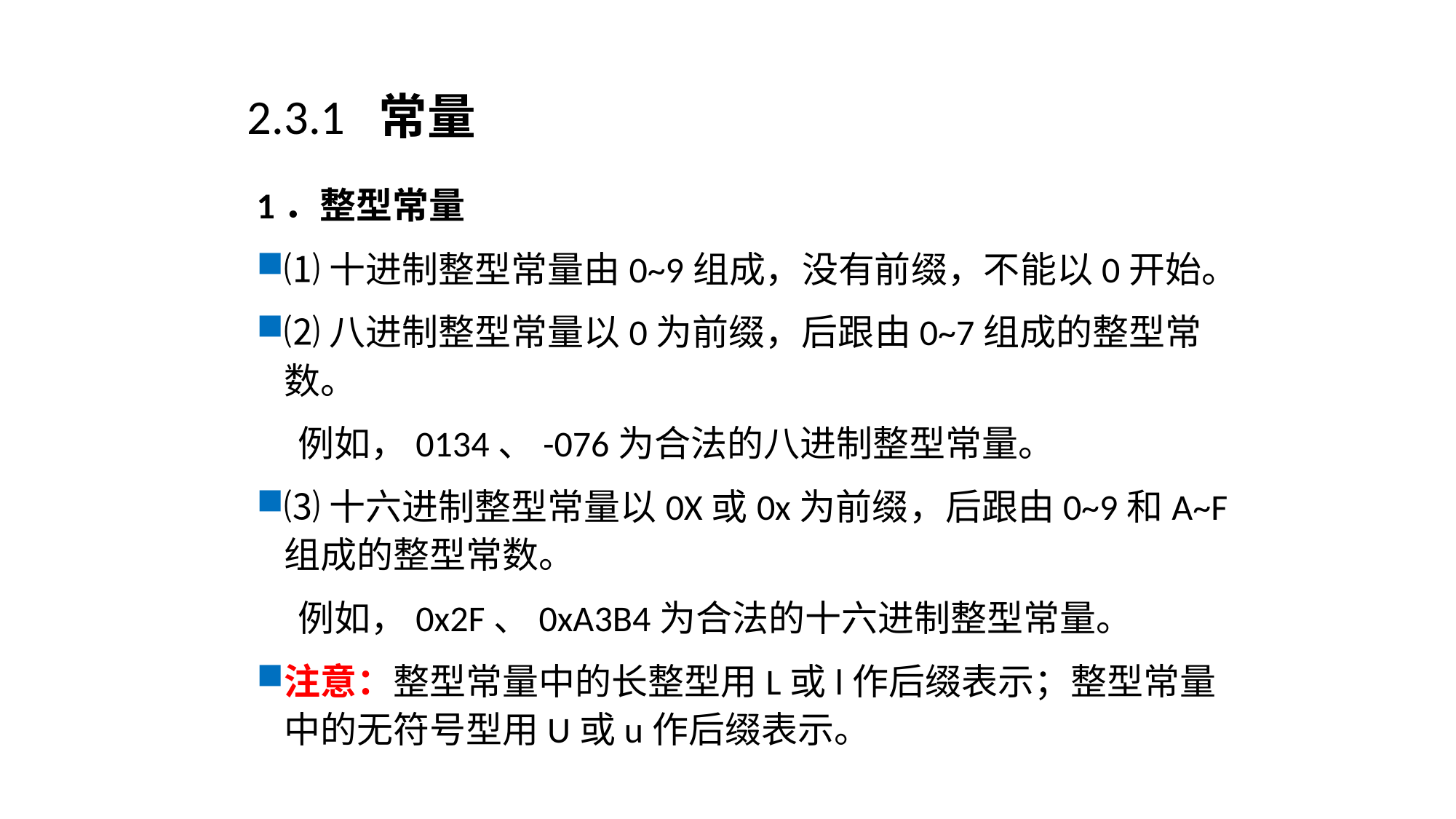

# 2.3.1  常量
1．整型常量
⑴十进制整型常量由0~9组成，没有前缀，不能以0开始。
⑵八进制整型常量以0为前缀，后跟由0~7组成的整型常数。
    例如，0134、-076为合法的八进制整型常量。
⑶十六进制整型常量以0X或0x为前缀，后跟由0~9和A~F组成的整型常数。
    例如，0x2F、0xA3B4为合法的十六进制整型常量。
注意：整型常量中的长整型用L或l作后缀表示；整型常量中的无符号型用U或u作后缀表示。